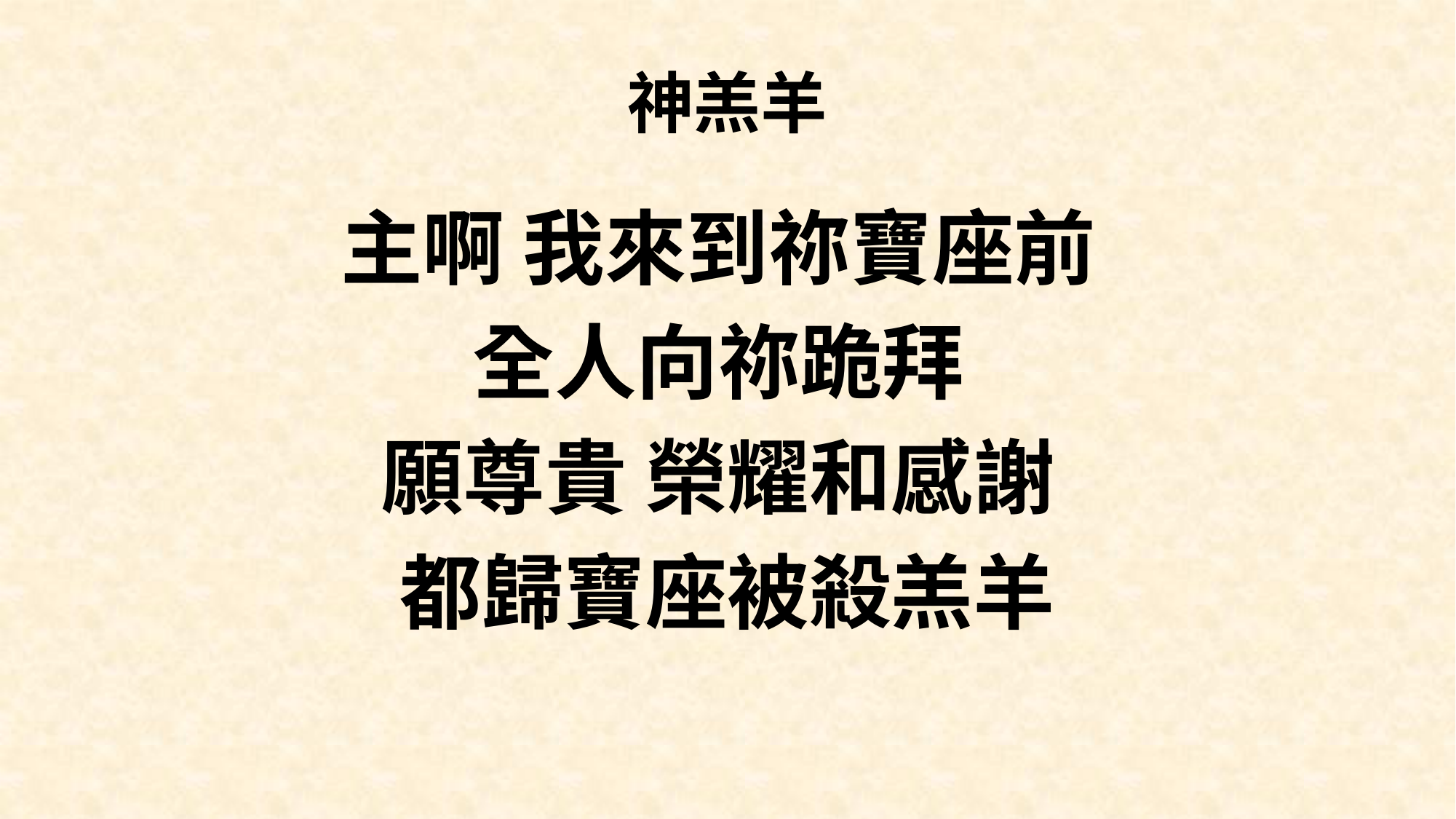

# 神羔羊
主啊 我來到祢寶座前
全人向祢跪拜
願尊貴 榮耀和感謝
都歸寶座被殺羔羊